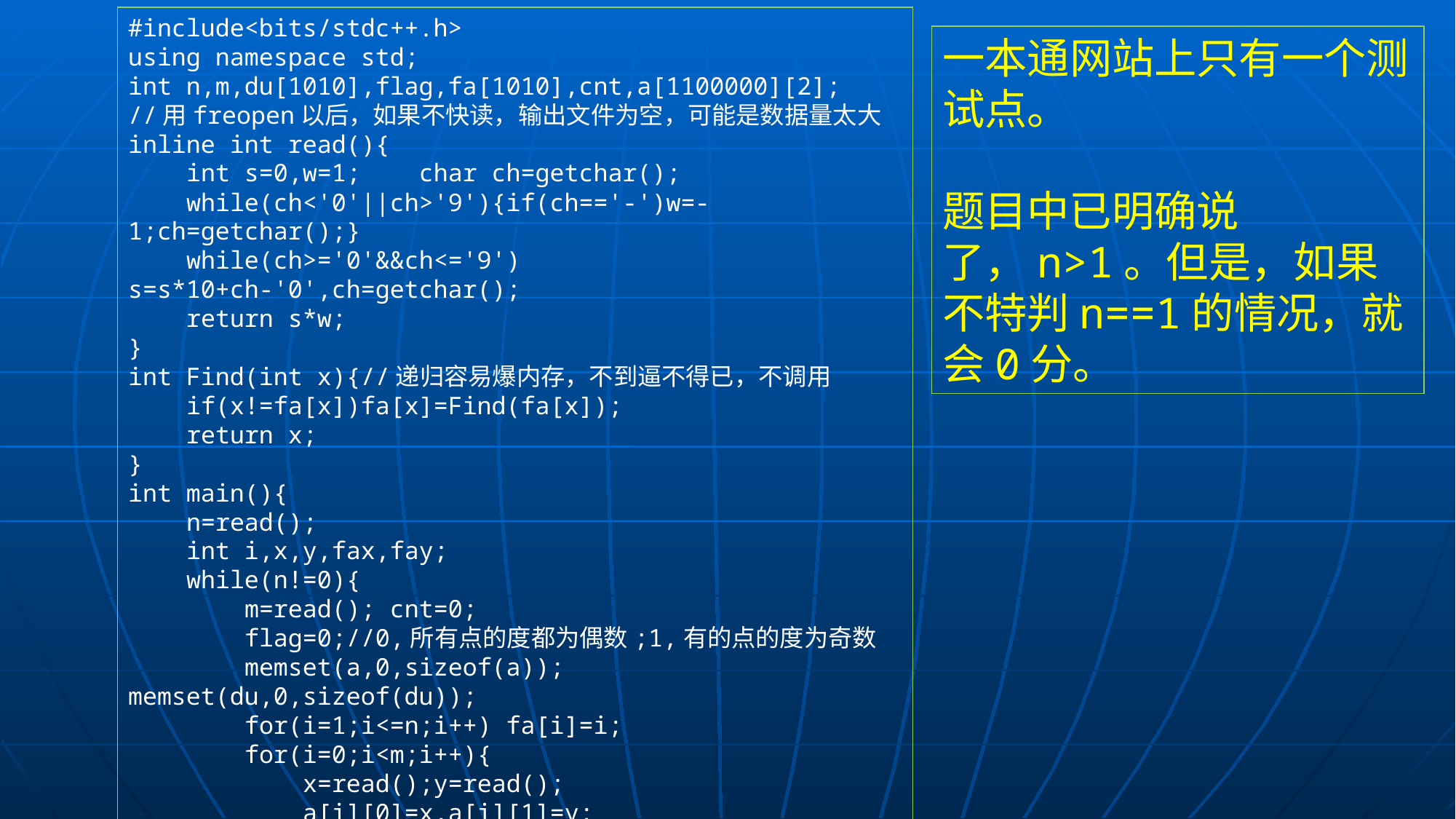

#include<bits/stdc++.h>
using namespace std;
int n,m,du[1010],flag,fa[1010],cnt,a[1100000][2];
//用freopen以后，如果不快读，输出文件为空，可能是数据量太大
inline int read(){
    int s=0,w=1;    char ch=getchar();
    while(ch<'0'||ch>'9'){if(ch=='-')w=-1;ch=getchar();}
    while(ch>='0'&&ch<='9') s=s*10+ch-'0',ch=getchar();
    return s*w;
}
int Find(int x){//递归容易爆内存，不到逼不得已，不调用
    if(x!=fa[x])fa[x]=Find(fa[x]);
    return x;
}
int main(){
    n=read();
    int i,x,y,fax,fay;
    while(n!=0){
        m=read(); cnt=0;
        flag=0;//0,所有点的度都为偶数;1,有的点的度为奇数
        memset(a,0,sizeof(a)); memset(du,0,sizeof(du));
        for(i=1;i<=n;i++) fa[i]=i;
        for(i=0;i<m;i++){
            x=read();y=read();
            a[i][0]=x,a[i][1]=y;
            du[x]++,du[y]++;
        }
一本通网站上只有一个测试点。

题目中已明确说了，n>1。但是，如果不特判n==1的情况，就会0分。